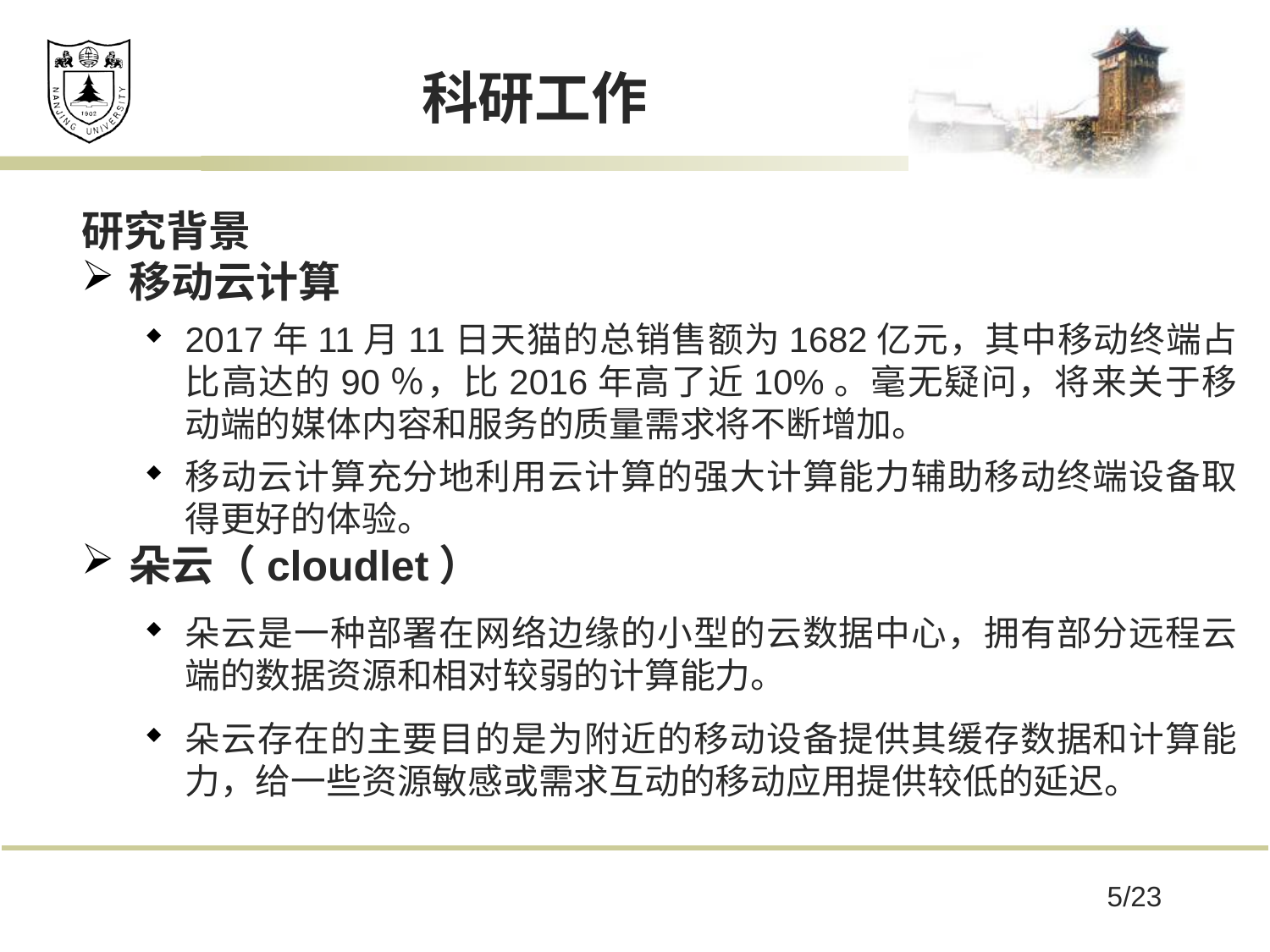

# 科研工作
研究背景
移动云计算
2017年11月11日天猫的总销售额为1682亿元，其中移动终端占比高达的90％，比2016年高了近10%。毫无疑问，将来关于移动端的媒体内容和服务的质量需求将不断增加。
移动云计算充分地利用云计算的强大计算能力辅助移动终端设备取得更好的体验。
朵云（cloudlet）
朵云是一种部署在网络边缘的小型的云数据中心，拥有部分远程云端的数据资源和相对较弱的计算能力。
朵云存在的主要目的是为附近的移动设备提供其缓存数据和计算能力，给一些资源敏感或需求互动的移动应用提供较低的延迟。

5/23